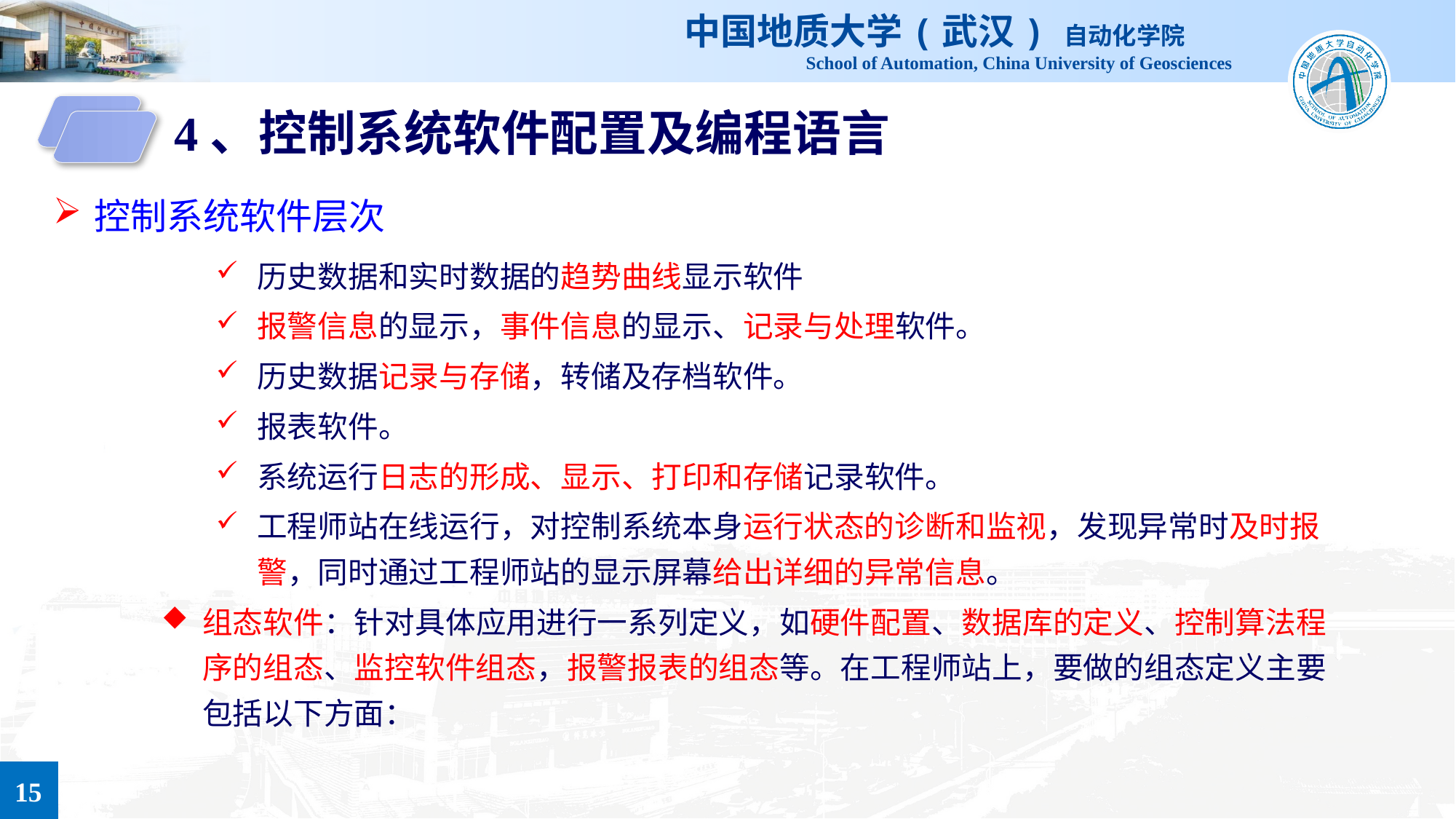

4、控制系统软件配置及编程语言
控制系统软件层次
历史数据和实时数据的趋势曲线显示软件
报警信息的显示，事件信息的显示、记录与处理软件。
历史数据记录与存储，转储及存档软件。
报表软件。
系统运行日志的形成、显示、打印和存储记录软件。
工程师站在线运行，对控制系统本身运行状态的诊断和监视，发现异常时及时报警，同时通过工程师站的显示屏幕给出详细的异常信息。
组态软件：针对具体应用进行一系列定义，如硬件配置、数据库的定义、控制算法程序的组态、监控软件组态，报警报表的组态等。在工程师站上，要做的组态定义主要包括以下方面：
15